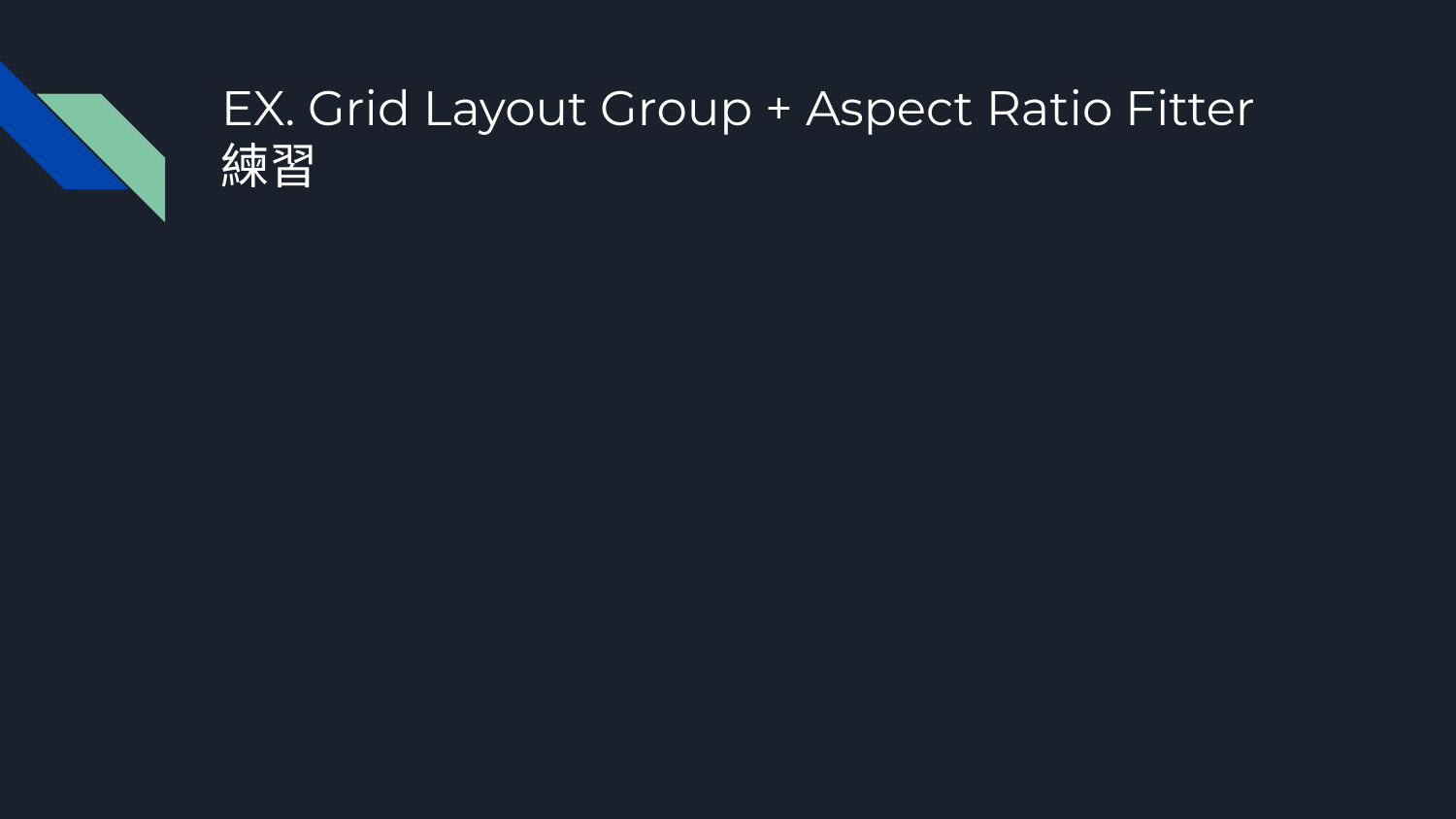

# EX. Grid Layout Group + Aspect Ratio Fitter 練習